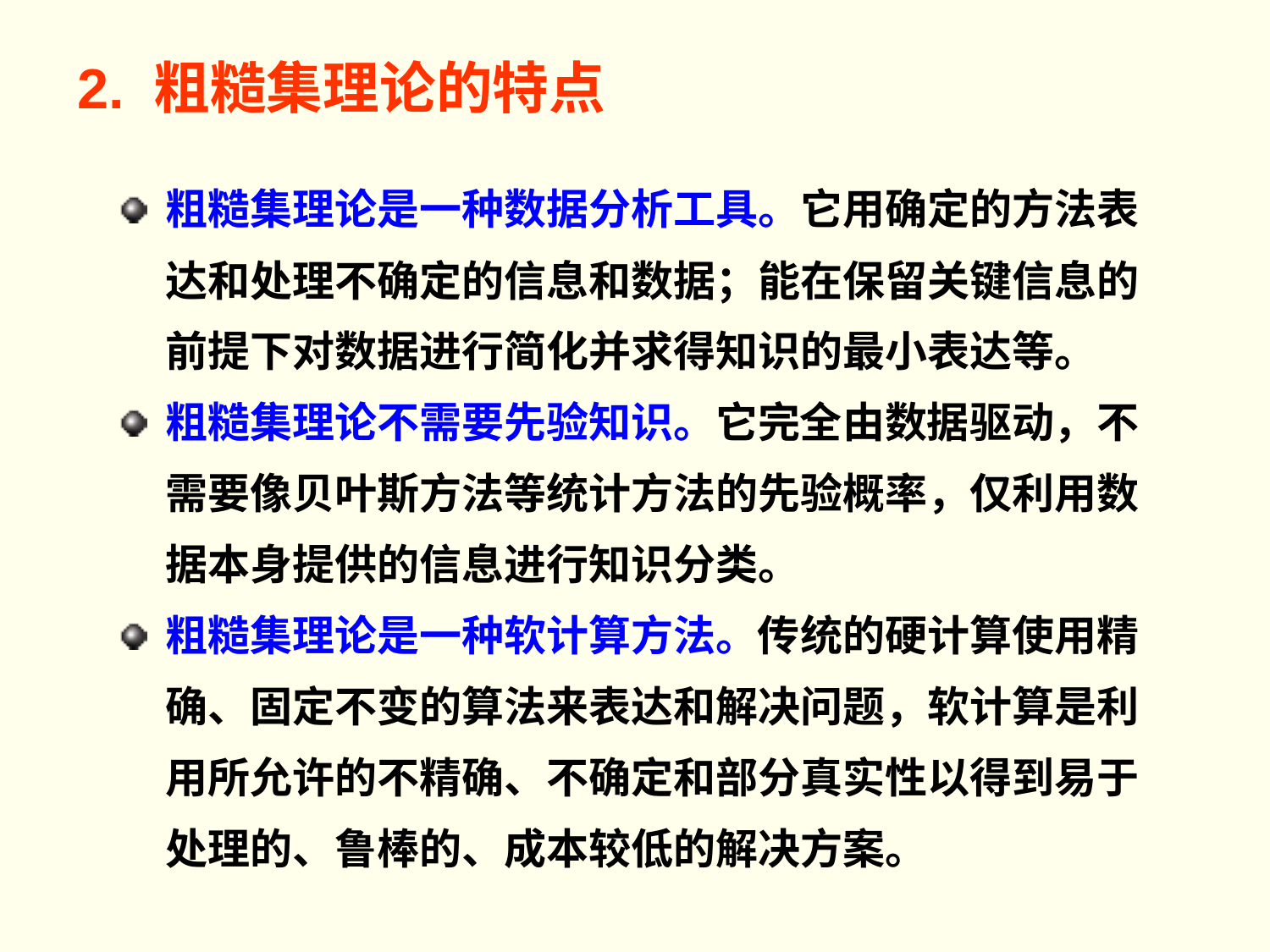

2. 粗糙集理论的特点
粗糙集理论是一种数据分析工具。它用确定的方法表达和处理不确定的信息和数据；能在保留关键信息的前提下对数据进行简化并求得知识的最小表达等。
粗糙集理论不需要先验知识。它完全由数据驱动，不需要像贝叶斯方法等统计方法的先验概率，仅利用数据本身提供的信息进行知识分类。
粗糙集理论是一种软计算方法。传统的硬计算使用精确、固定不变的算法来表达和解决问题，软计算是利用所允许的不精确、不确定和部分真实性以得到易于处理的、鲁棒的、成本较低的解决方案。